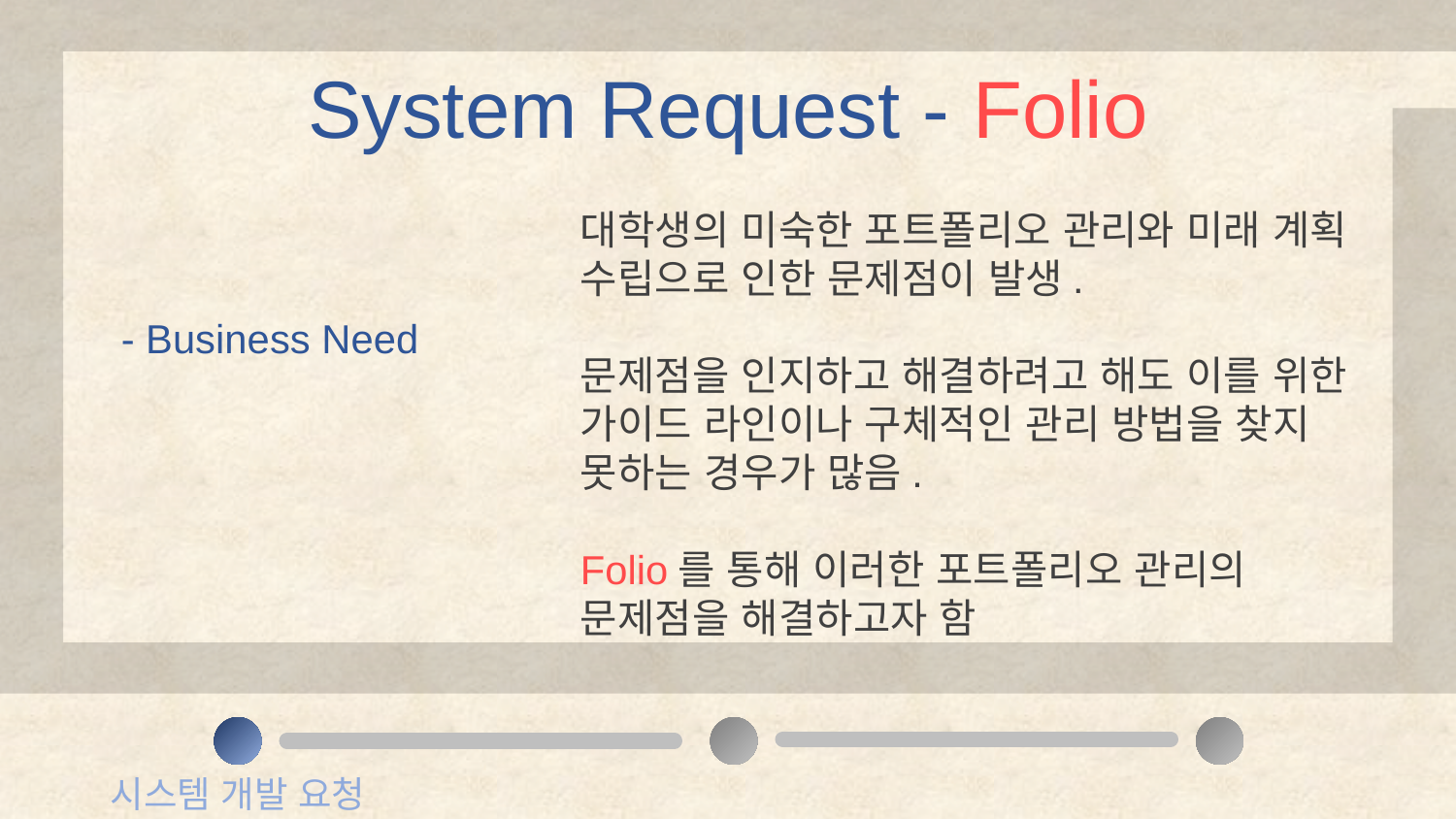

System Request - Folio
대학생의 미숙한 포트폴리오 관리와 미래 계획 수립으로 인한 문제점이 발생.

문제점을 인지하고 해결하려고 해도 이를 위한 가이드 라인이나 구체적인 관리 방법을 찾지 못하는 경우가 많음.

Folio를 통해 이러한 포트폴리오 관리의 문제점을 해결하고자 함
- Business Need

시스템 개발 요청